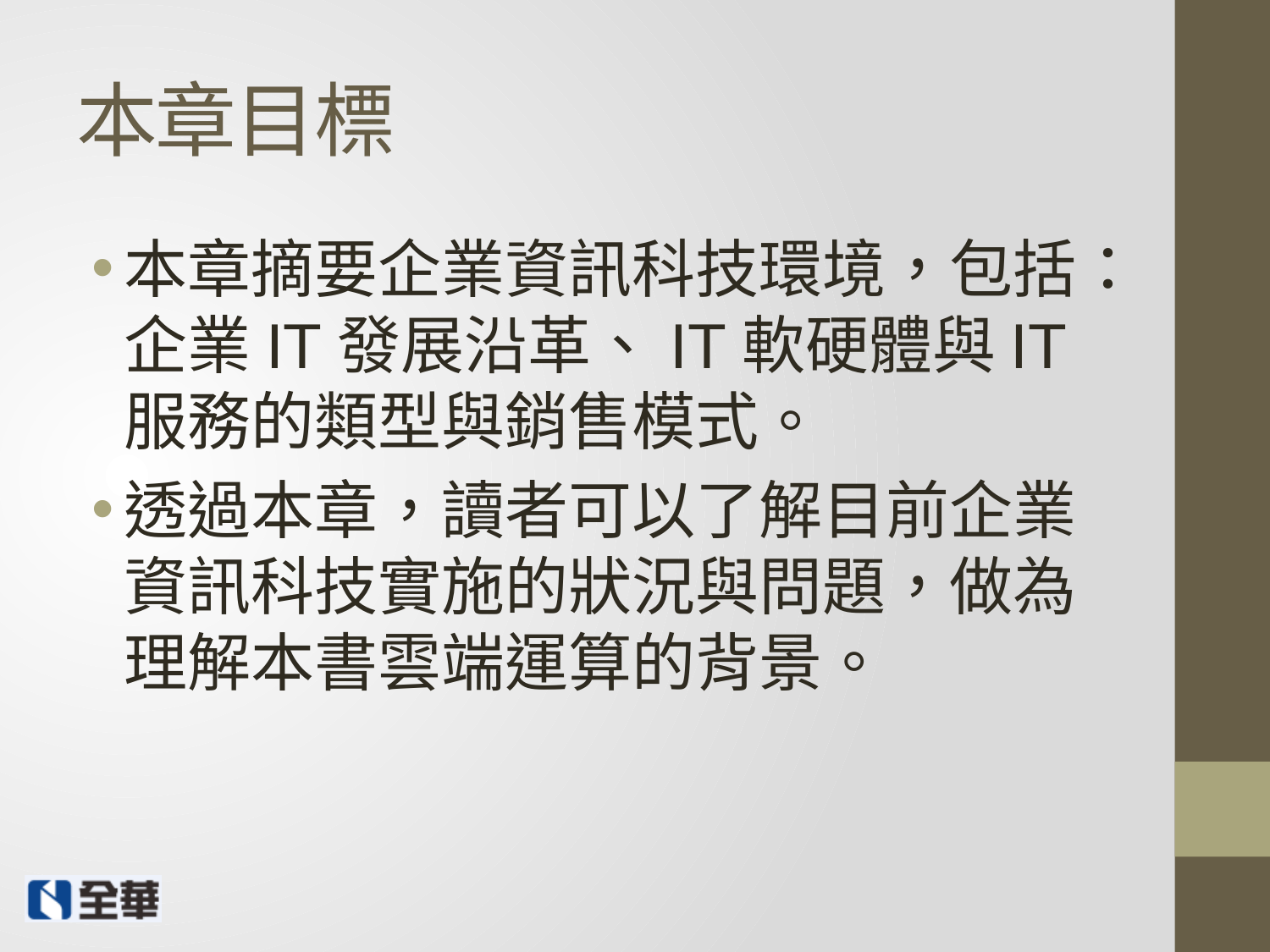

# 本章目標
本章摘要企業資訊科技環境，包括：企業IT發展沿革、IT軟硬體與IT服務的類型與銷售模式。
透過本章，讀者可以了解目前企業資訊科技實施的狀況與問題，做為理解本書雲端運算的背景。